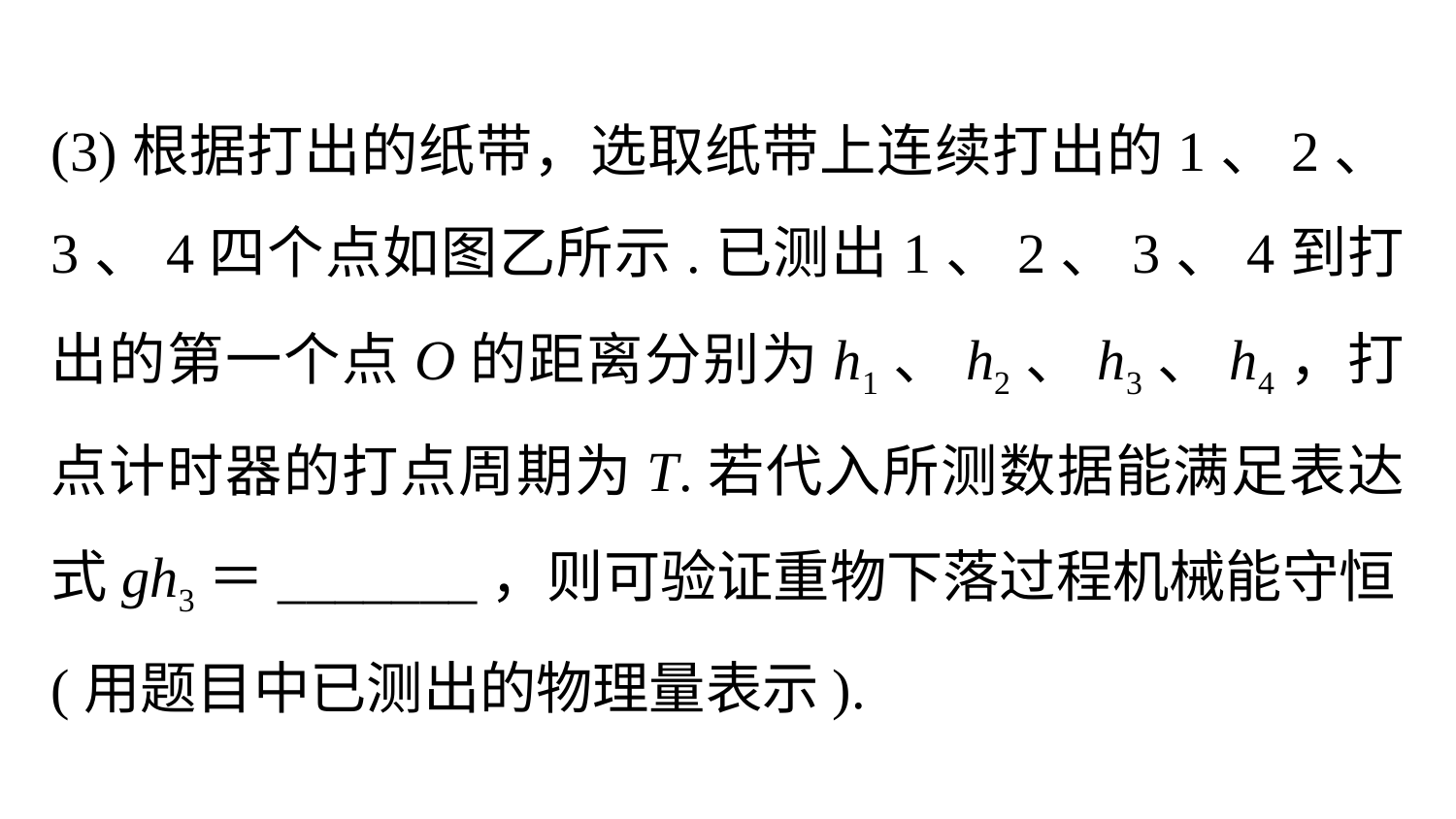

(3)根据打出的纸带，选取纸带上连续打出的1、2、3、4四个点如图乙所示.已测出1、2、3、4到打出的第一个点O的距离分别为h1、h2、h3、h4，打点计时器的打点周期为T.若代入所测数据能满足表达式gh3＝_______，则可验证重物下落过程机械能守恒(用题目中已测出的物理量表示).